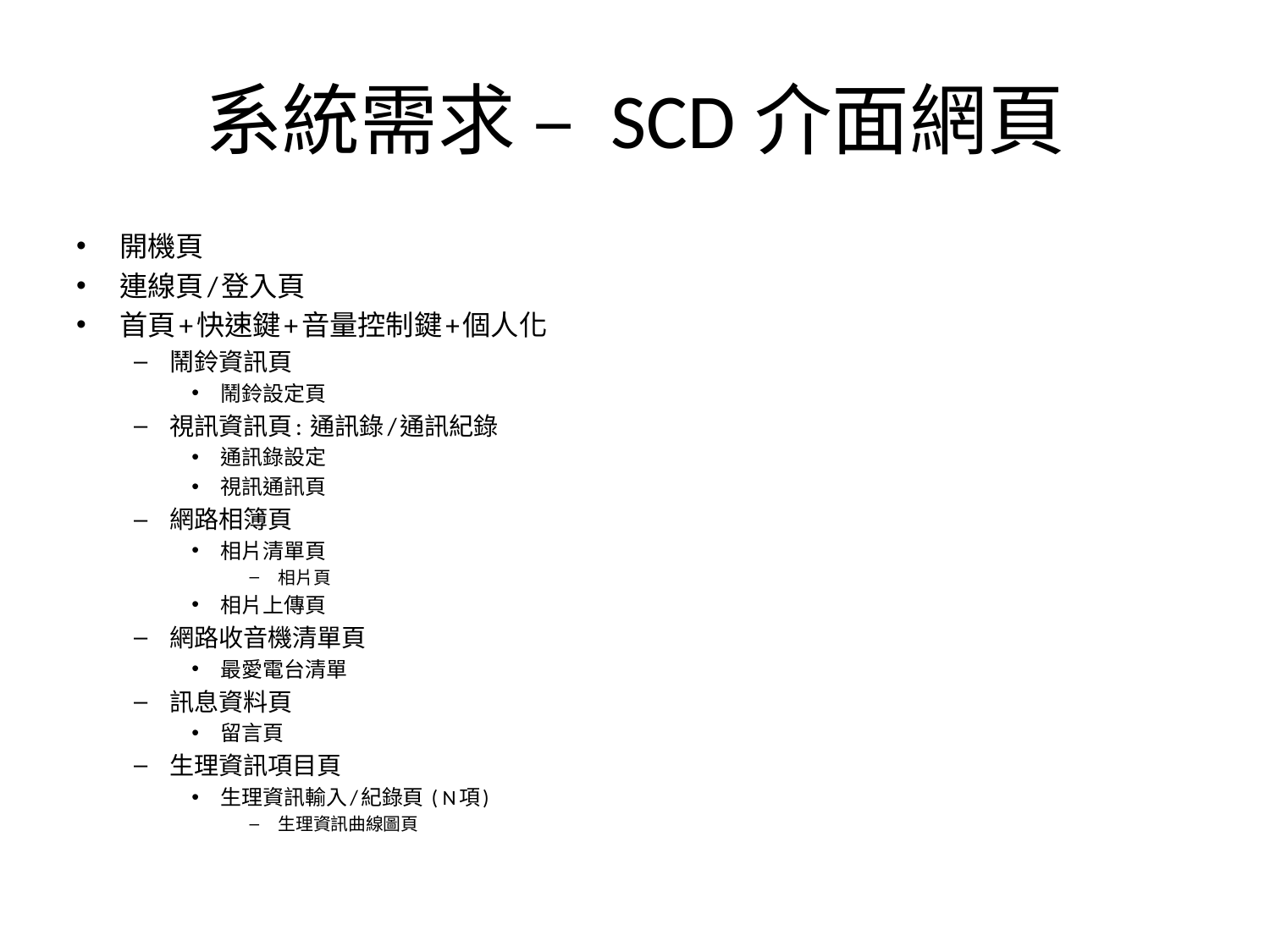

# 系統需求 – SCD介面網頁
開機頁
連線頁/登入頁
首頁+快速鍵+音量控制鍵+個人化
鬧鈴資訊頁
鬧鈴設定頁
視訊資訊頁: 通訊錄/通訊紀錄
通訊錄設定
視訊通訊頁
網路相簿頁
相片清單頁
相片頁
相片上傳頁
網路收音機清單頁
最愛電台清單
訊息資料頁
留言頁
生理資訊項目頁
生理資訊輸入/紀錄頁 ( N項)
生理資訊曲線圖頁